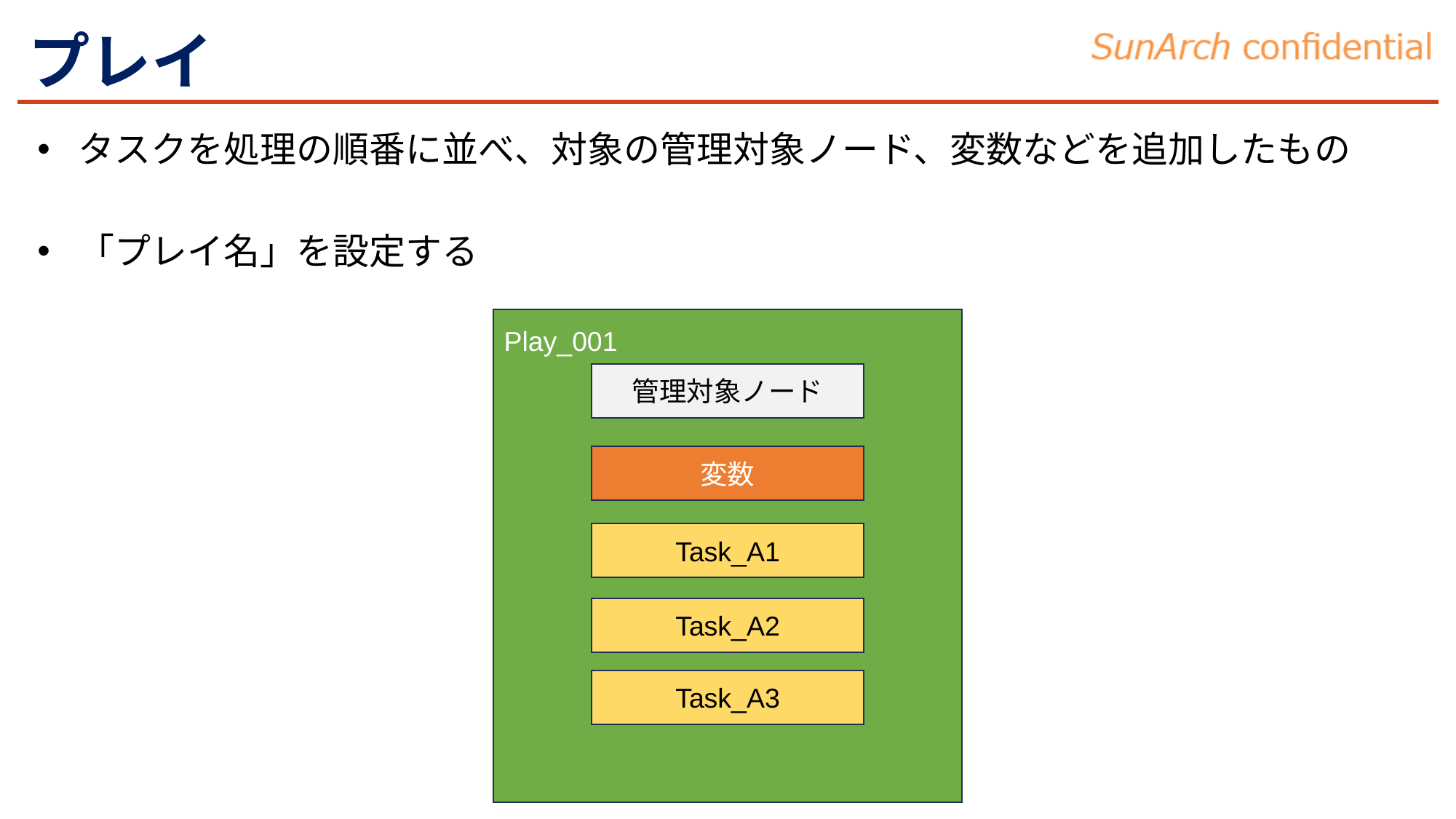

# プレイ
タスクを処理の順番に並べ、対象の管理対象ノード、変数などを追加したもの

「プレイ名」を設定する

Play_001
管理対象ノード
変数
Task_A1
Task_A2
Task_A3